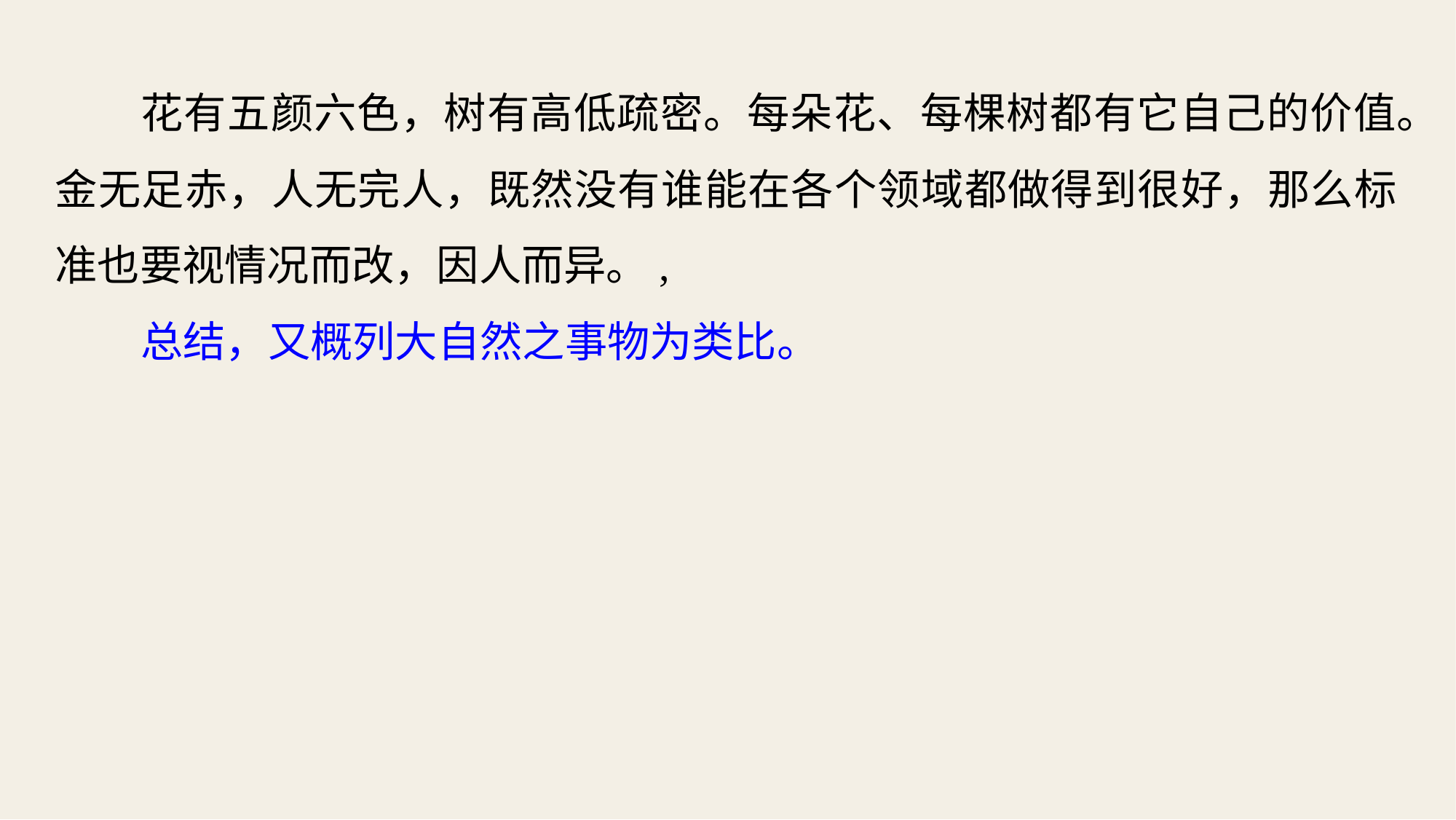

花有五颜六色，树有高低疏密。每朵花、每棵树都有它自己的价值。金无足赤，人无完人，既然没有谁能在各个领域都做得到很好，那么标准也要视情况而改，因人而异。,
总结，又概列大自然之事物为类比。